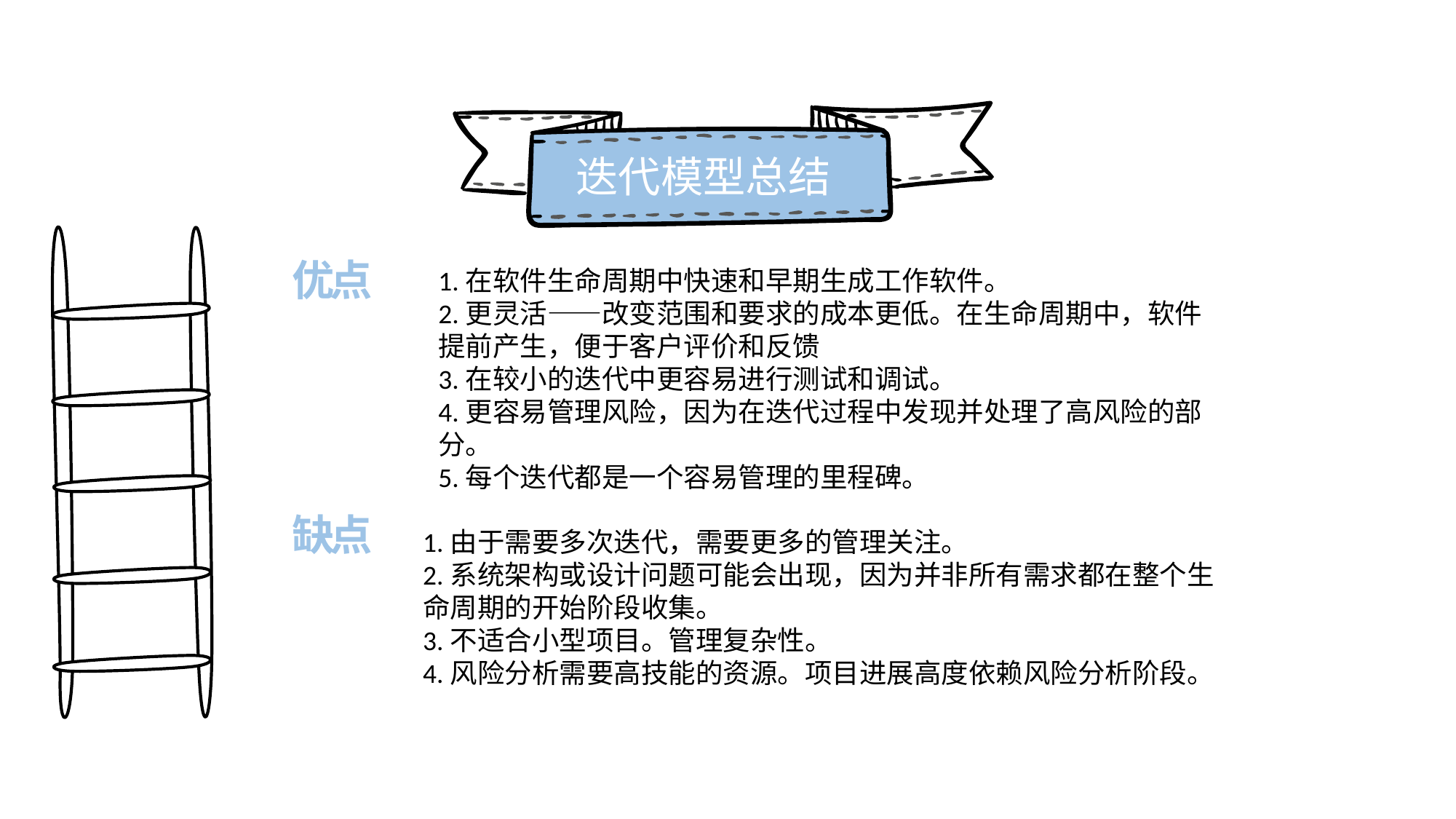

迭代模型总结

优点
1.在软件生命周期中快速和早期生成工作软件。
2.更灵活——改变范围和要求的成本更低。在生命周期中，软件提前产生，便于客户评价和反馈
3.在较小的迭代中更容易进行测试和调试。
4.更容易管理风险，因为在迭代过程中发现并处理了高风险的部分。
5.每个迭代都是一个容易管理的里程碑。

缺点
1.由于需要多次迭代，需要更多的管理关注。
2.系统架构或设计问题可能会出现，因为并非所有需求都在整个生命周期的开始阶段收集。
3.不适合小型项目。管理复杂性。
4.风险分析需要高技能的资源。项目进展高度依赖风险分析阶段。